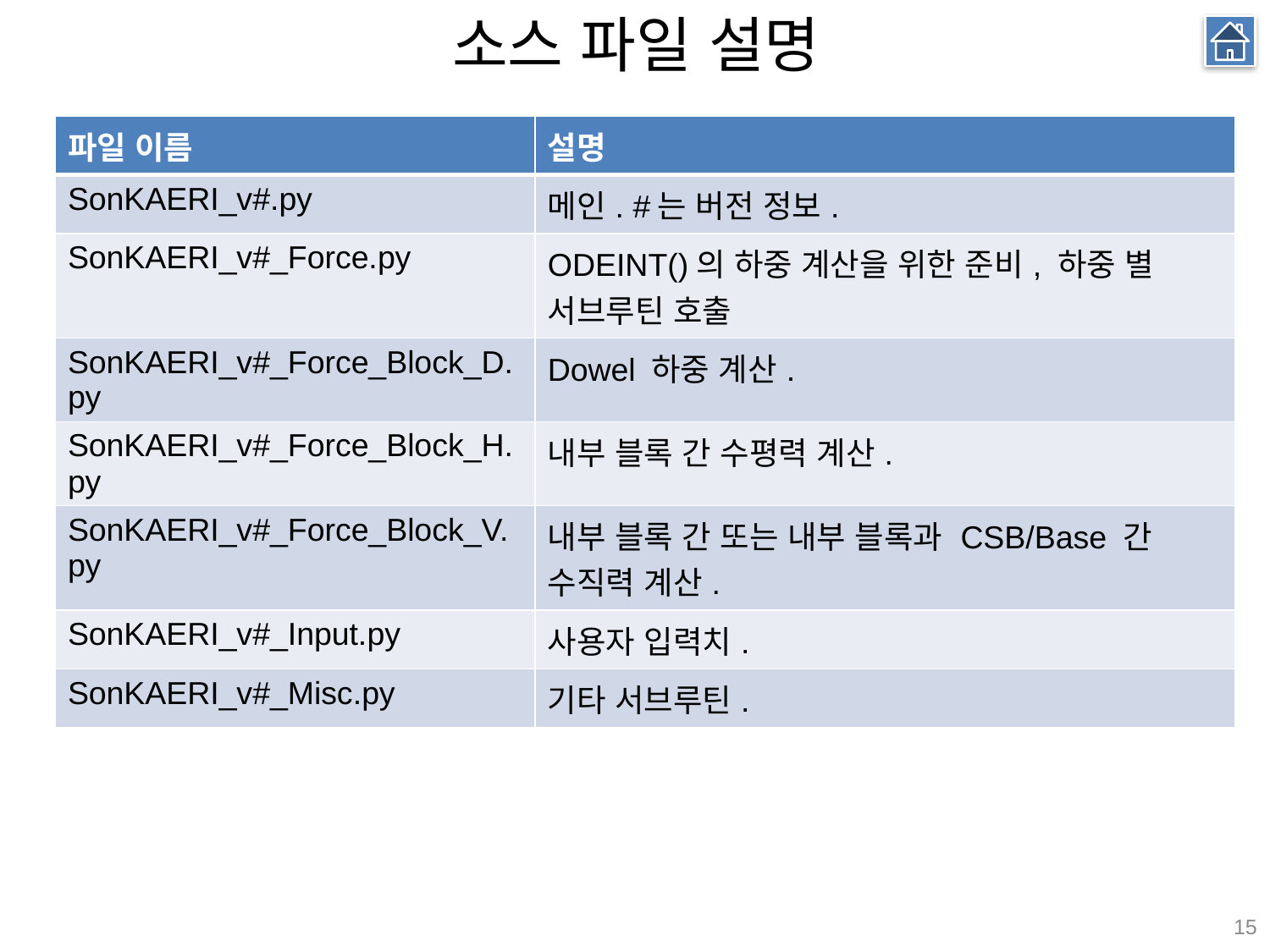

# 소스 파일 설명

| 파일 이름 | 설명 |
| --- | --- |
| SonKAERI\_v#.py | 메인. #는 버전 정보. |
| SonKAERI\_v#\_Force.py | ODEINT()의 하중 계산을 위한 준비, 하중 별 서브루틴 호출 |
| SonKAERI\_v#\_Force\_Block\_D.py | Dowel 하중 계산. |
| SonKAERI\_v#\_Force\_Block\_H.py | 내부 블록 간 수평력 계산. |
| SonKAERI\_v#\_Force\_Block\_V.py | 내부 블록 간 또는 내부 블록과 CSB/Base 간 수직력 계산. |
| SonKAERI\_v#\_Input.py | 사용자 입력치. |
| SonKAERI\_v#\_Misc.py | 기타 서브루틴. |
15